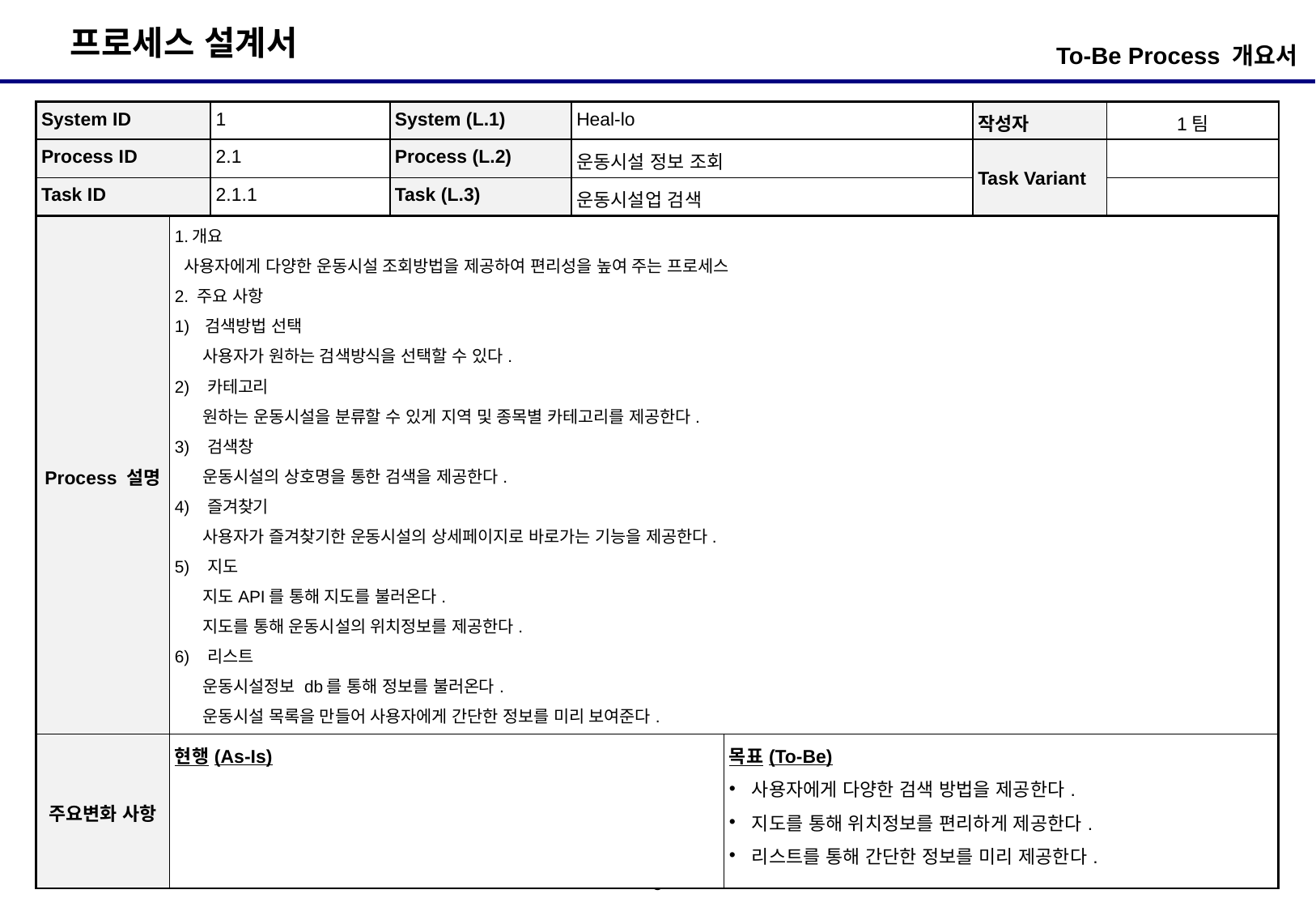

To-Be Process 개요서
| System ID | 1 | System (L.1) | Heal-lo | 작성자 | 1팀 |
| --- | --- | --- | --- | --- | --- |
| Process ID | 2.1 | Process (L.2) | 운동시설 정보 조회 | Task Variant |  |
| Task ID | 2.1.1 | Task (L.3) | 운동시설업 검색 |  |  |
| Process 설명 | 1.개요 사용자에게 다양한 운동시설 조회방법을 제공하여 편리성을 높여 주는 프로세스 2. 주요 사항 검색방법 선택 사용자가 원하는 검색방식을 선택할 수 있다. 2) 카테고리 원하는 운동시설을 분류할 수 있게 지역 및 종목별 카테고리를 제공한다. 3) 검색창 운동시설의 상호명을 통한 검색을 제공한다. 4) 즐겨찾기 사용자가 즐겨찾기한 운동시설의 상세페이지로 바로가는 기능을 제공한다. 5) 지도 지도API를 통해 지도를 불러온다. 지도를 통해 운동시설의 위치정보를 제공한다. 6) 리스트 운동시설정보 db를 통해 정보를 불러온다. 운동시설 목록을 만들어 사용자에게 간단한 정보를 미리 보여준다. 7) 실행 순서 검색방법 선택 -> 지도api를 통해 지도를 불러온다. -> 운동시설db를 통해 운동시설 정보를 불러온다. -> 지도에 아이콘 및 상호명을 표시 -> 운동시설 정보를 기반으로 목록 생성 -> 상세페이지 조회 |  |
| --- | --- | --- |
| 주요변화 사항 | 현행(As-Is) | 목표(To-Be) 사용자에게 다양한 검색 방법을 제공한다. 지도를 통해 위치정보를 편리하게 제공한다. 리스트를 통해 간단한 정보를 미리 제공한다. |